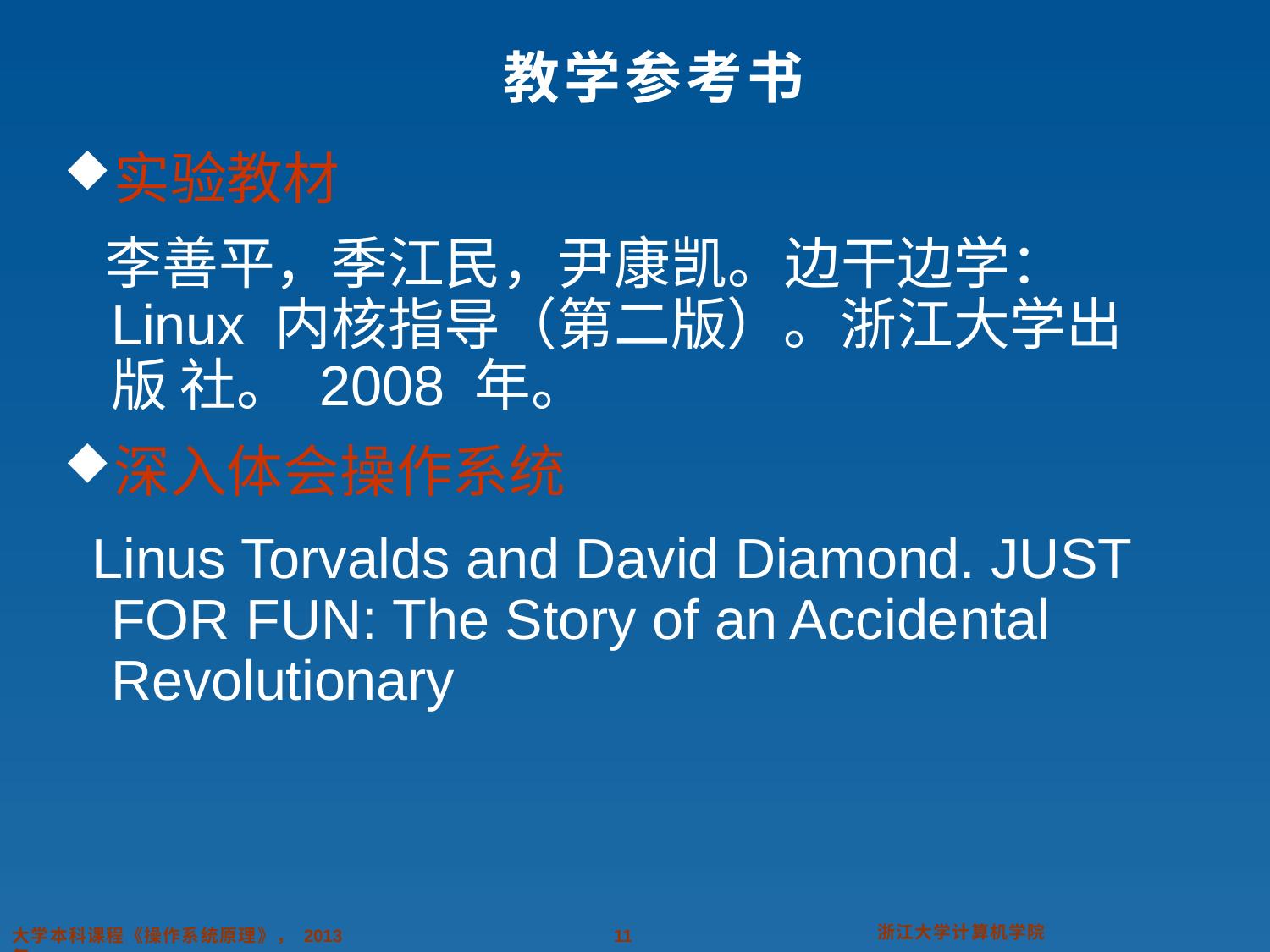

# 教学参考书
实验教材
李善平，季江民，尹康凯。边干边学：  Linux 内核指导（第二版）。浙江大学出版 社。 2008 年。
深入体会操作系统
Linus Torvalds and David Diamond. JUST  FOR FUN: The Story of an Accidental  Revolutionary
浙江大学计算机学院
大学本科课程《操作系统原理》， 2013 年
11